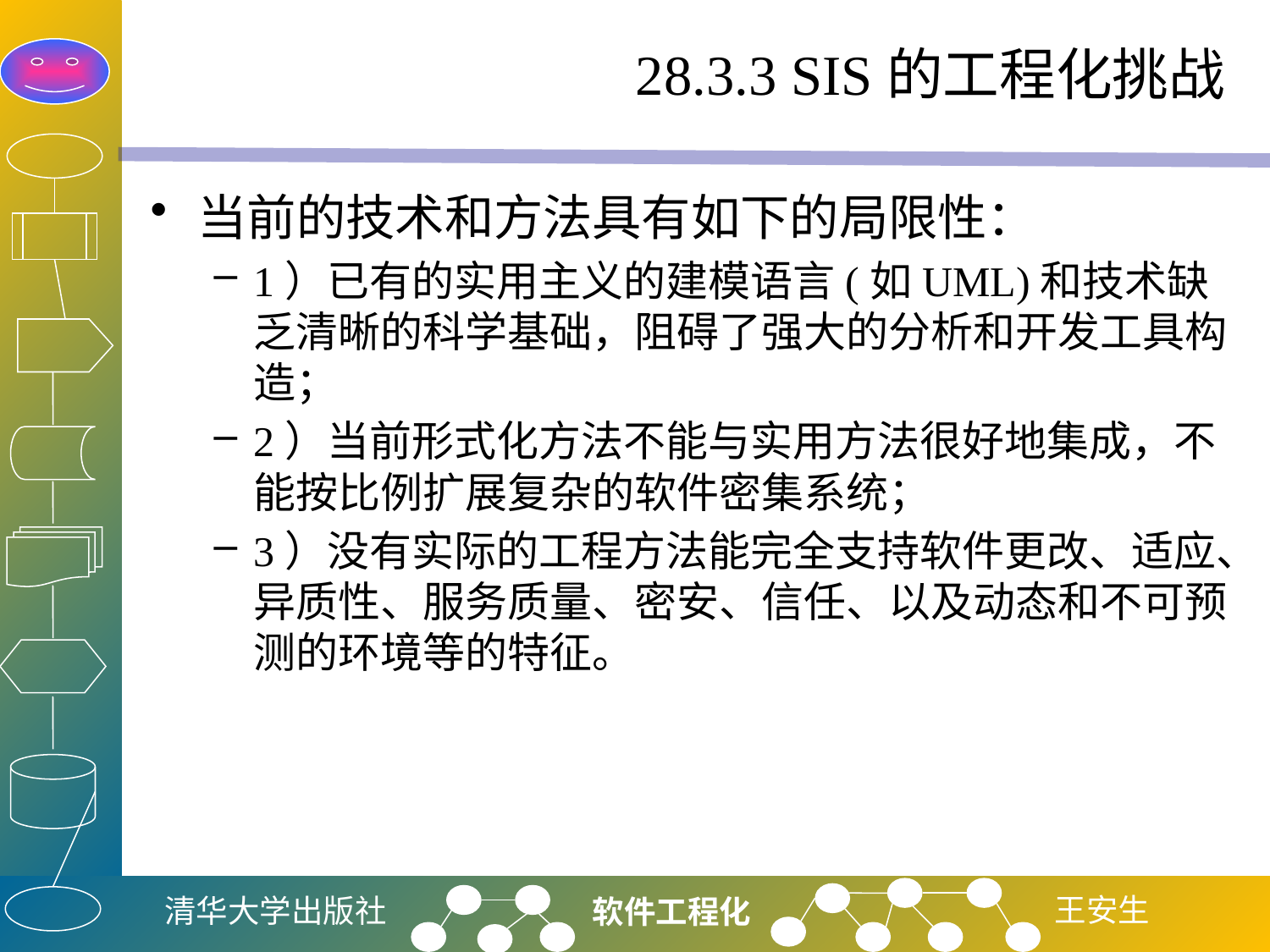

# 28.3.3 SIS的工程化挑战
当前的技术和方法具有如下的局限性：
1）已有的实用主义的建模语言(如UML)和技术缺乏清晰的科学基础，阻碍了强大的分析和开发工具构造；
2）当前形式化方法不能与实用方法很好地集成，不能按比例扩展复杂的软件密集系统；
3）没有实际的工程方法能完全支持软件更改、适应、异质性、服务质量、密安、信任、以及动态和不可预测的环境等的特征。